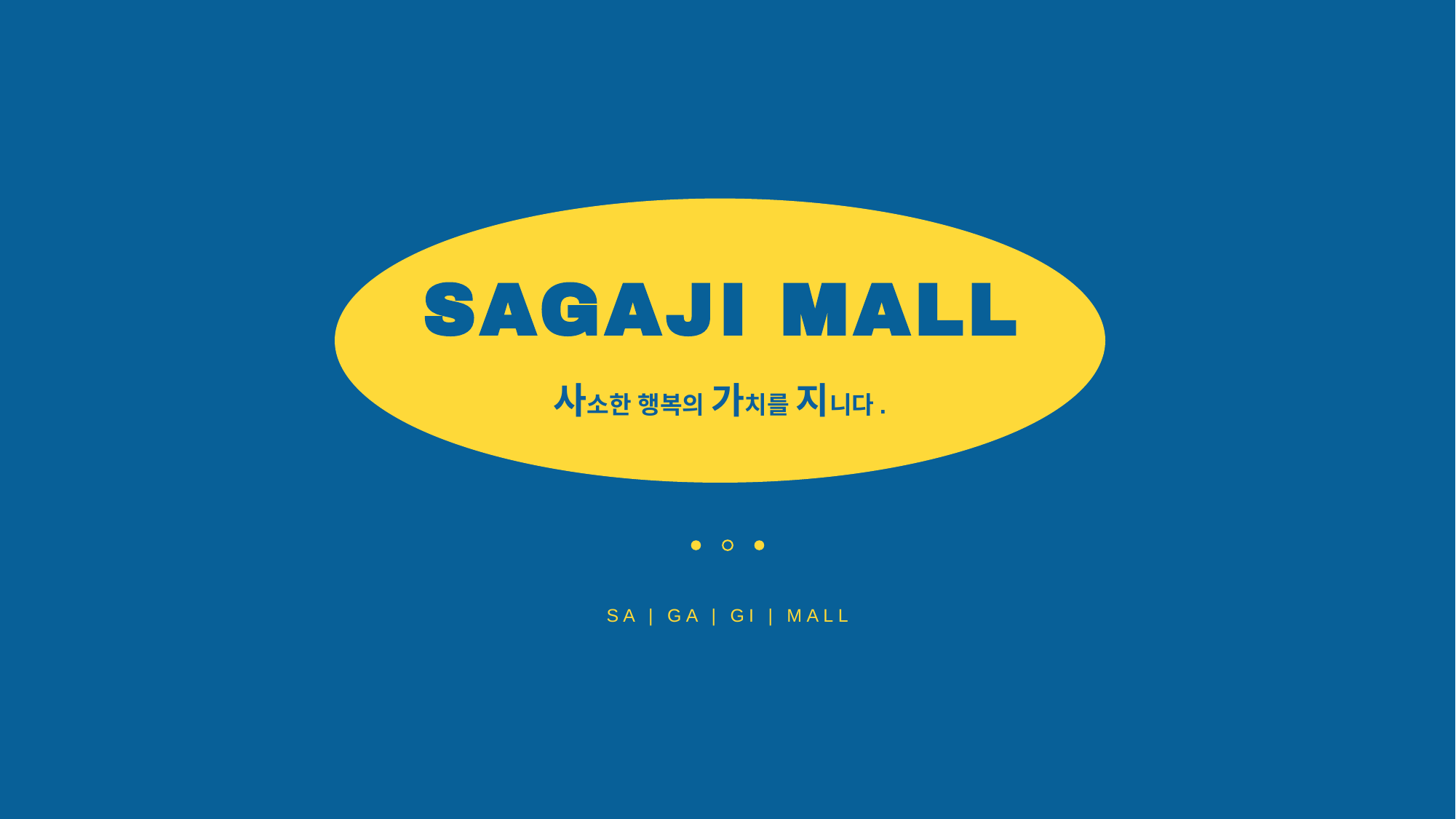

SAGAJI MALL
사소한 행복의 가치를 지니다.

SA | GA | GI | MALL